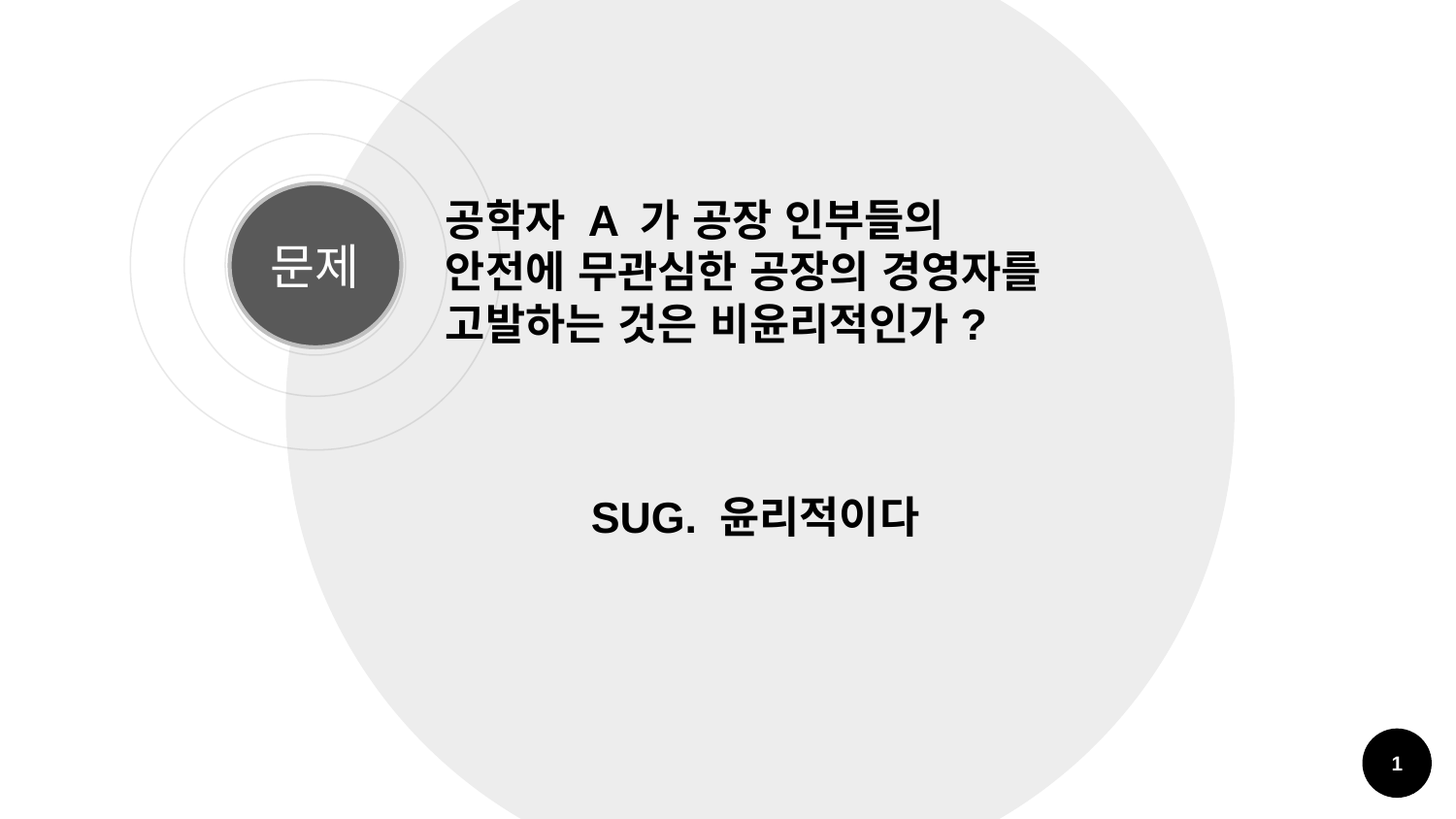

공학자 A 가 공장 인부들의 안전에 무관심한 공장의 경영자를 고발하는 것은 비윤리적인가?

	SUG. 윤리적이다
문제
1